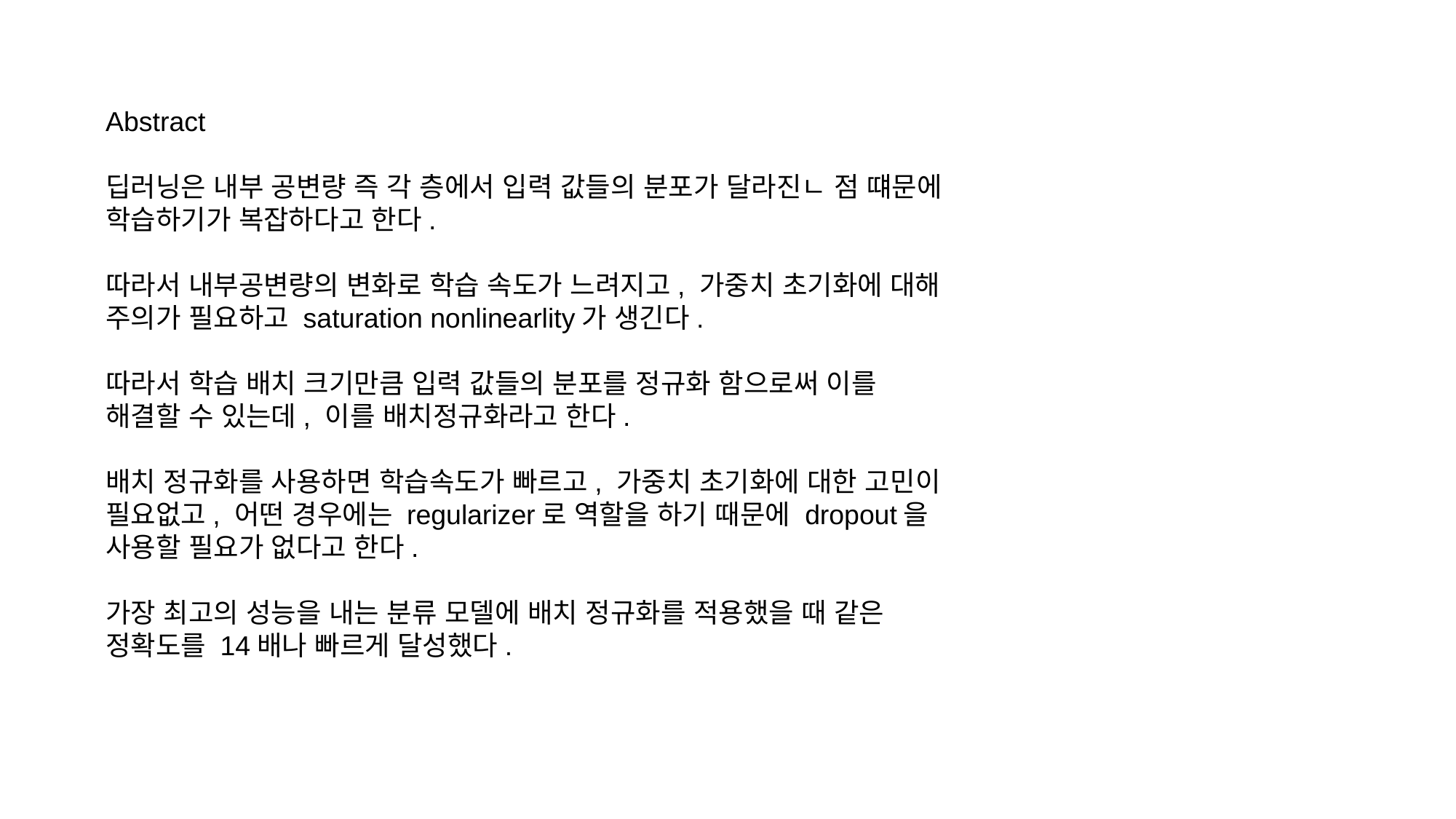

Abstract

딥러닝은 내부 공변량 즉 각 층에서 입력 값들의 분포가 달라진ㄴ 점 떄문에 학습하기가 복잡하다고 한다.

따라서 내부공변량의 변화로 학습 속도가 느려지고, 가중치 초기화에 대해 주의가 필요하고 saturation nonlinearlity가 생긴다.

따라서 학습 배치 크기만큼 입력 값들의 분포를 정규화 함으로써 이를 해결할 수 있는데, 이를 배치정규화라고 한다.

배치 정규화를 사용하면 학습속도가 빠르고, 가중치 초기화에 대한 고민이 필요없고, 어떤 경우에는 regularizer로 역할을 하기 때문에 dropout을 사용할 필요가 없다고 한다.

가장 최고의 성능을 내는 분류 모델에 배치 정규화를 적용했을 때 같은 정확도를 14배나 빠르게 달성했다.